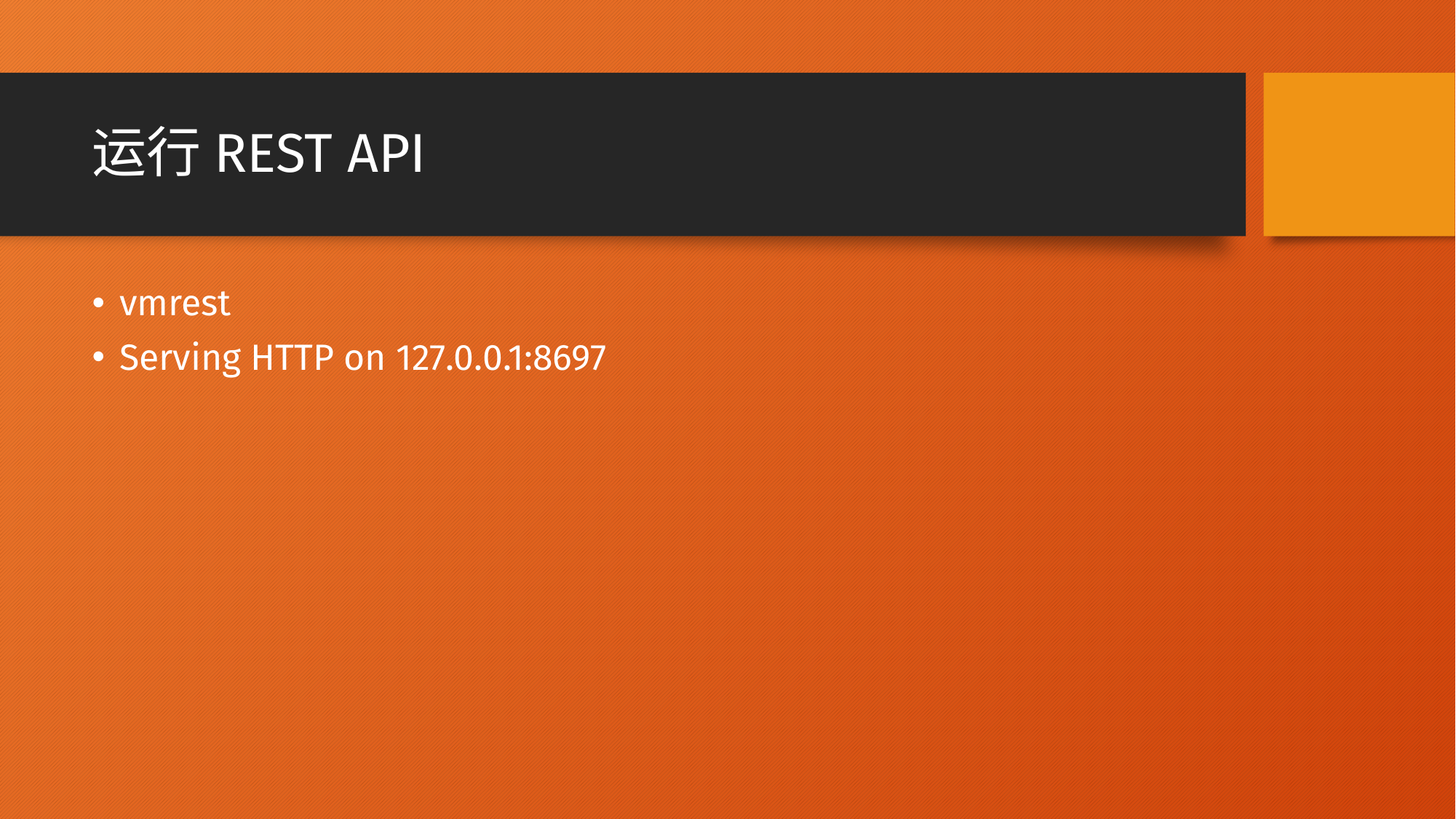

# 运行REST API
vmrest
Serving HTTP on 127.0.0.1:8697